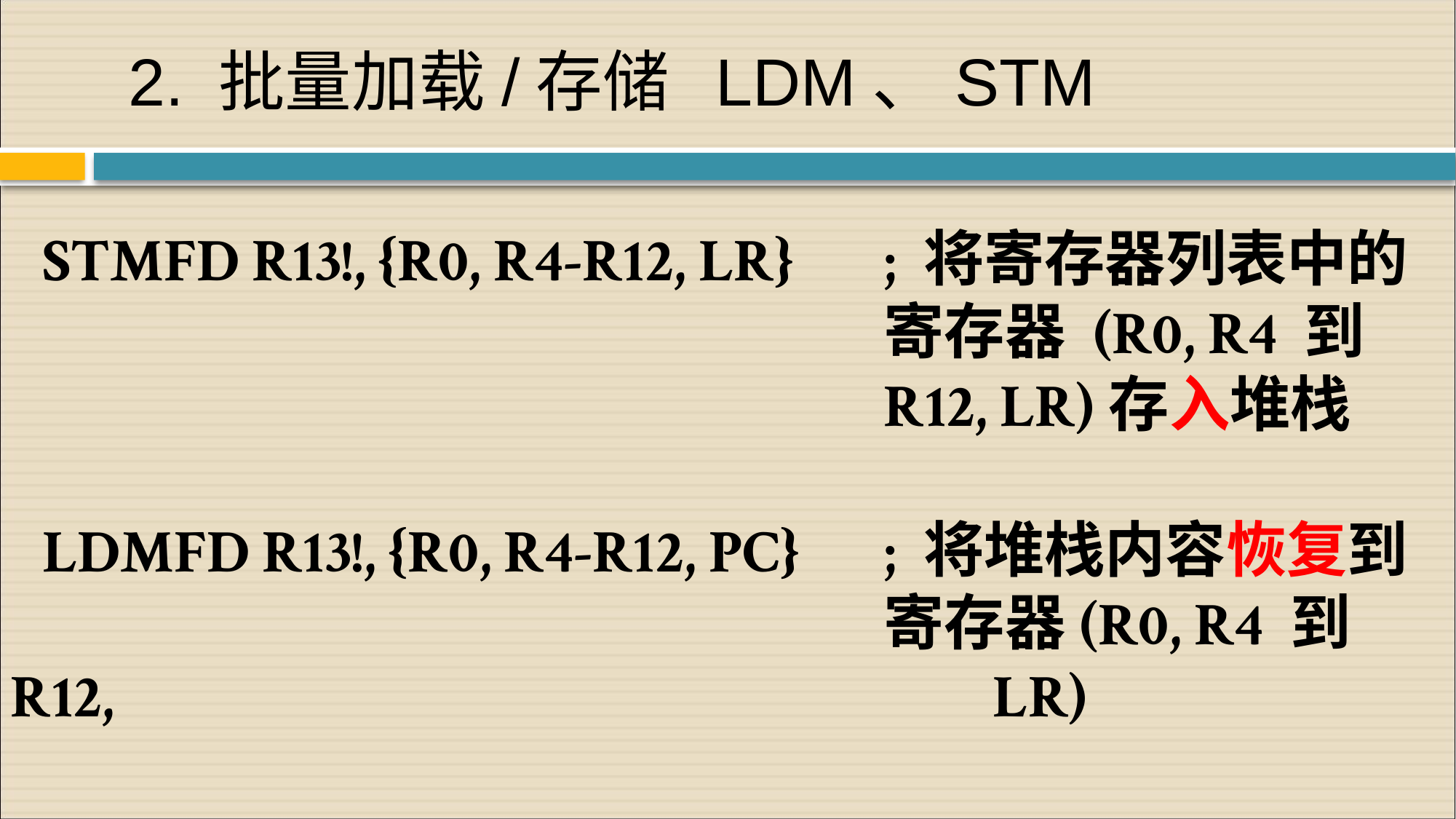

# 2. 批量加载/存储  LDM、STM
STMFD R13!, {R0, R4-R12, LR}	; 将寄存器列表中的									寄存器 (R0, R4 到									R12, LR)存入堆栈

LDMFD R13!, {R0, R4-R12, PC}	; 将堆栈内容恢复到									寄存器(R0, R4 到R12, 								LR)